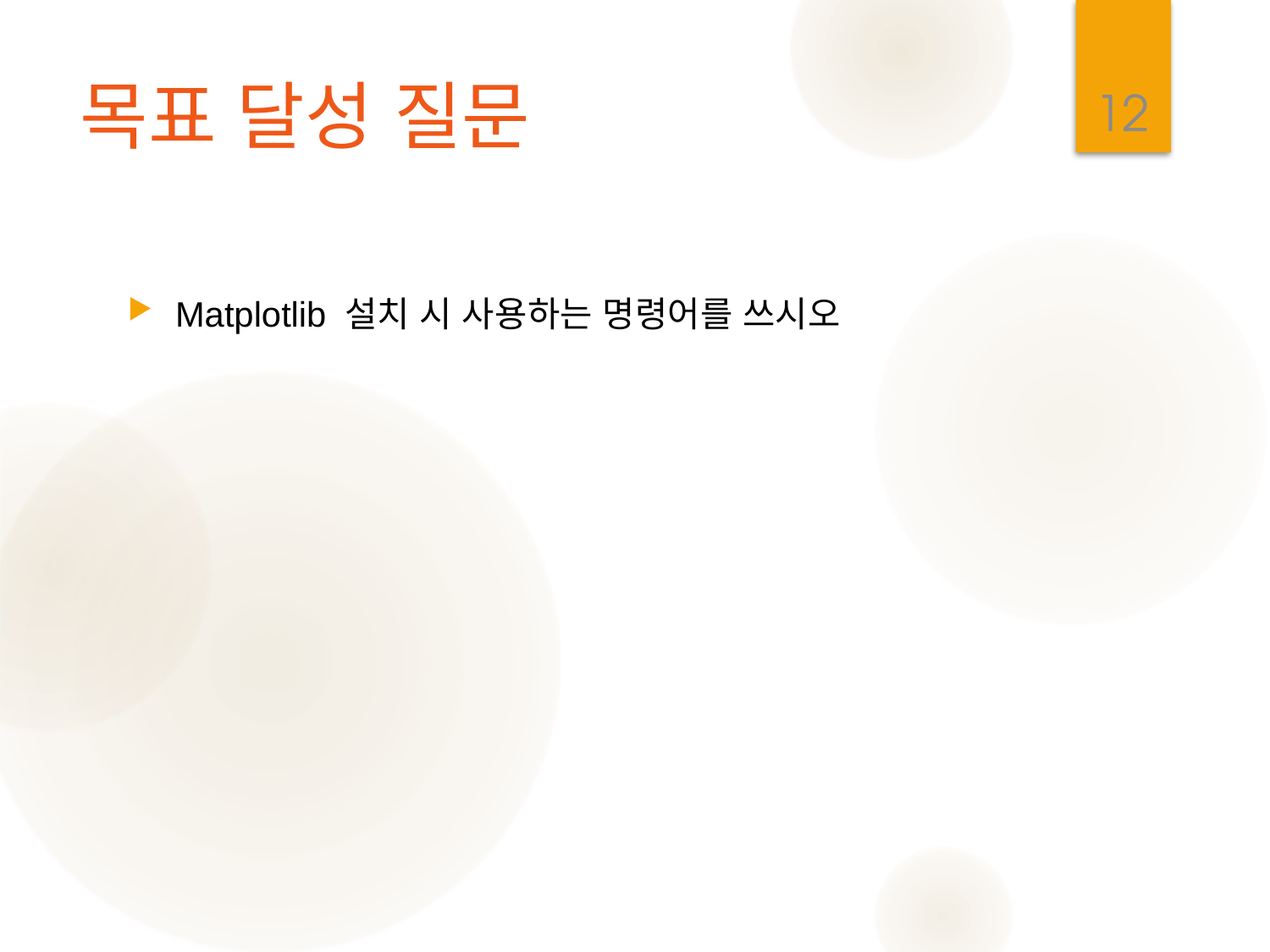

12
# 목표 달성 질문
Matplotlib 설치 시 사용하는 명령어를 쓰시오